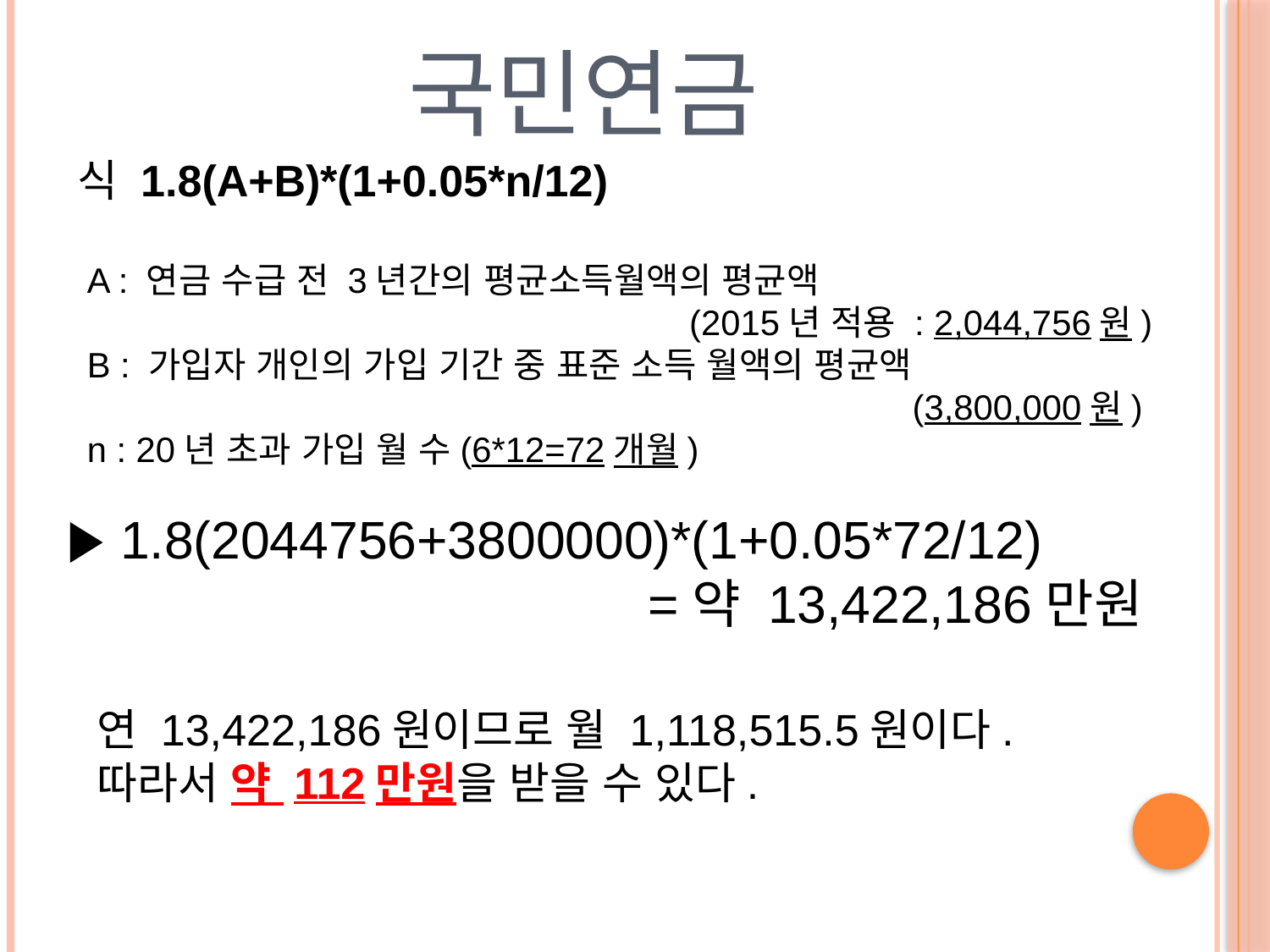

# 국민연금
식 1.8(A+B)*(1+0.05*n/12)

 A : 연금 수급 전 3년간의 평균소득월액의 평균액
(2015년 적용 : 2,044,756원)
 B : 가입자 개인의 가입 기간 중 표준 소득 월액의 평균액
(3,800,000원)
 n : 20년 초과 가입 월 수(6*12=72개월)

▶ 1.8(2044756+3800000)*(1+0.05*72/12)
=약 13,422,186만원
연 13,422,186원이므로 월 1,118,515.5원이다.
따라서 약 112만원을 받을 수 있다.